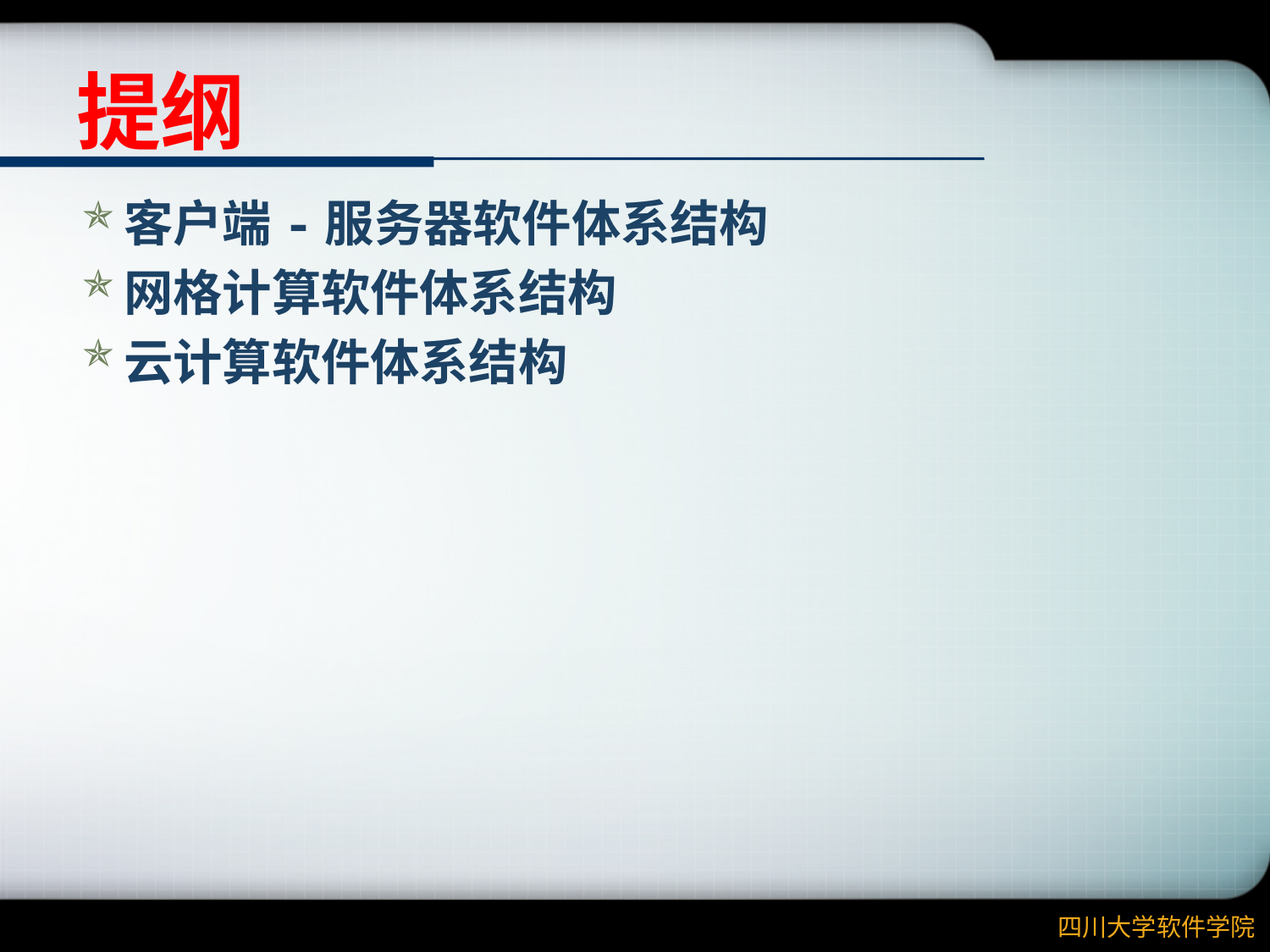

# 提纲
客户端-服务器软件体系结构
网格计算软件体系结构
云计算软件体系结构